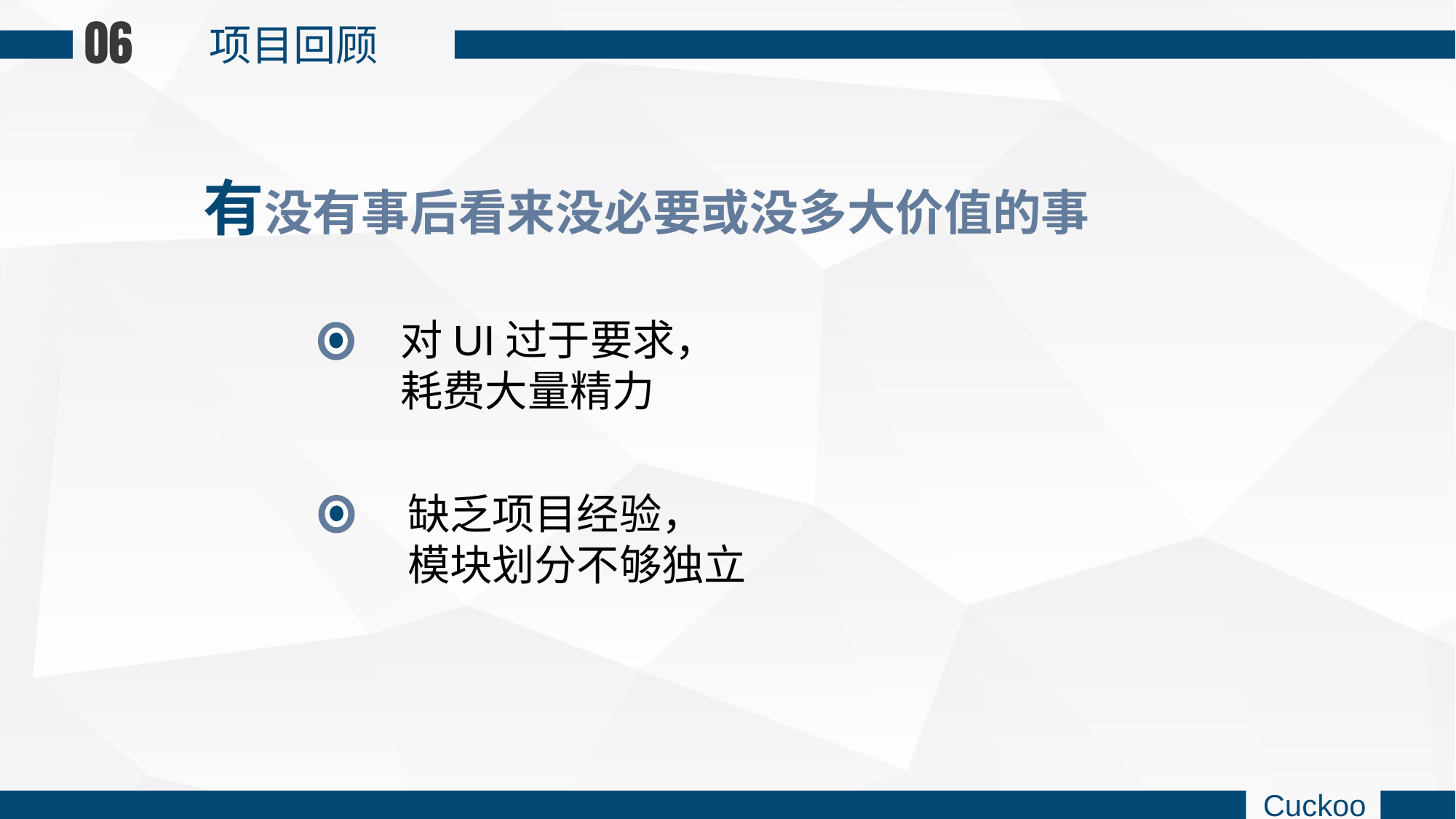

06
项目回顾

有没有事后看来没必要或没多大价值的事
对UI过于要求，
耗费大量精力

缺乏项目经验，
模块划分不够独立

Cuckoo